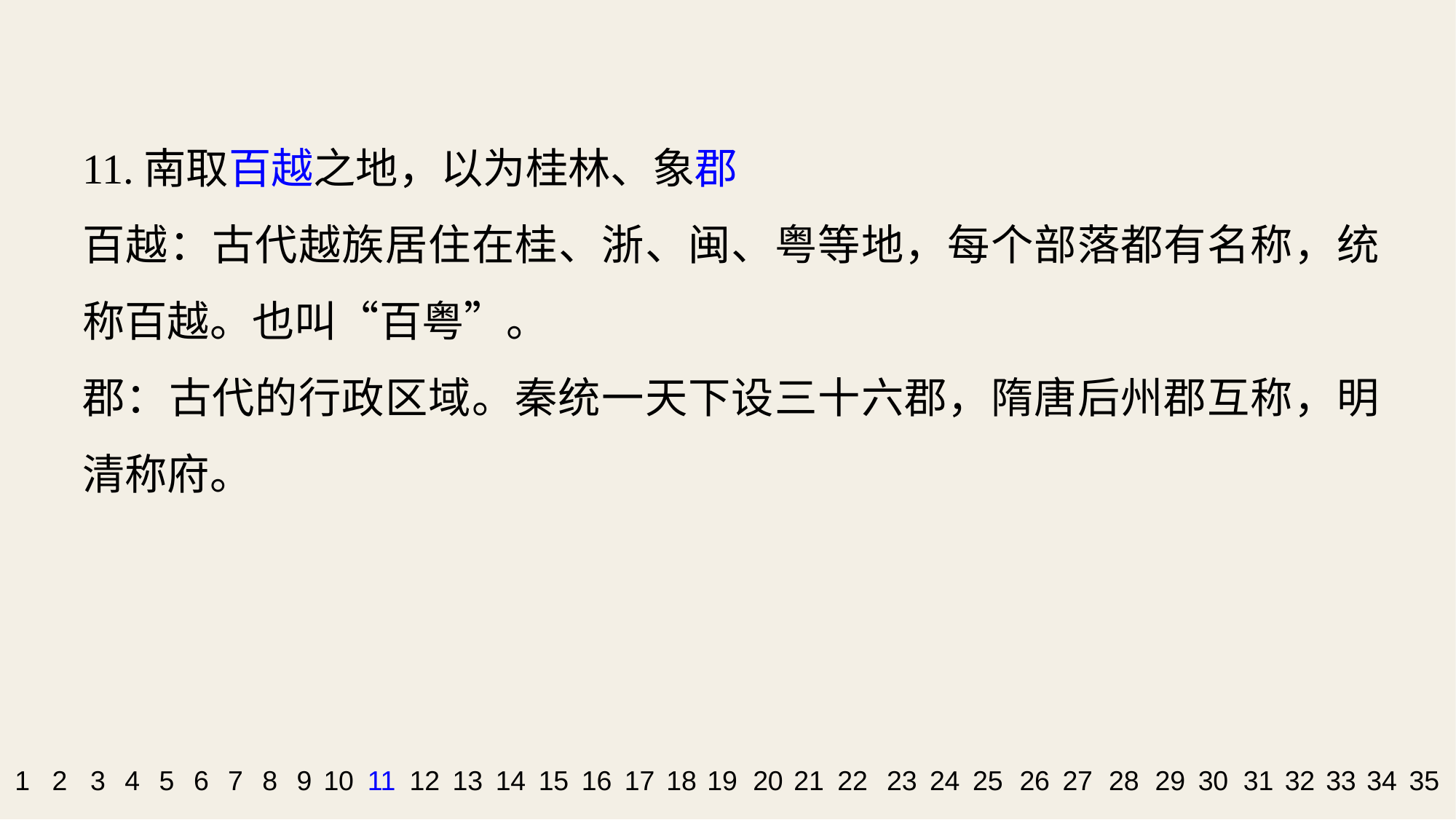

11.南取百越之地，以为桂林、象郡
百越：古代越族居住在桂、浙、闽、粤等地，每个部落都有名称，统称百越。也叫“百粤”。
郡：古代的行政区域。秦统一天下设三十六郡，隋唐后州郡互称，明清称府。
1
2
3
4
5
6
7
8
9
10
11
12
13
14
15
16
17
18
19
20
21
22
23
24
25
26
27
28
29
30
31
32
33
34
35